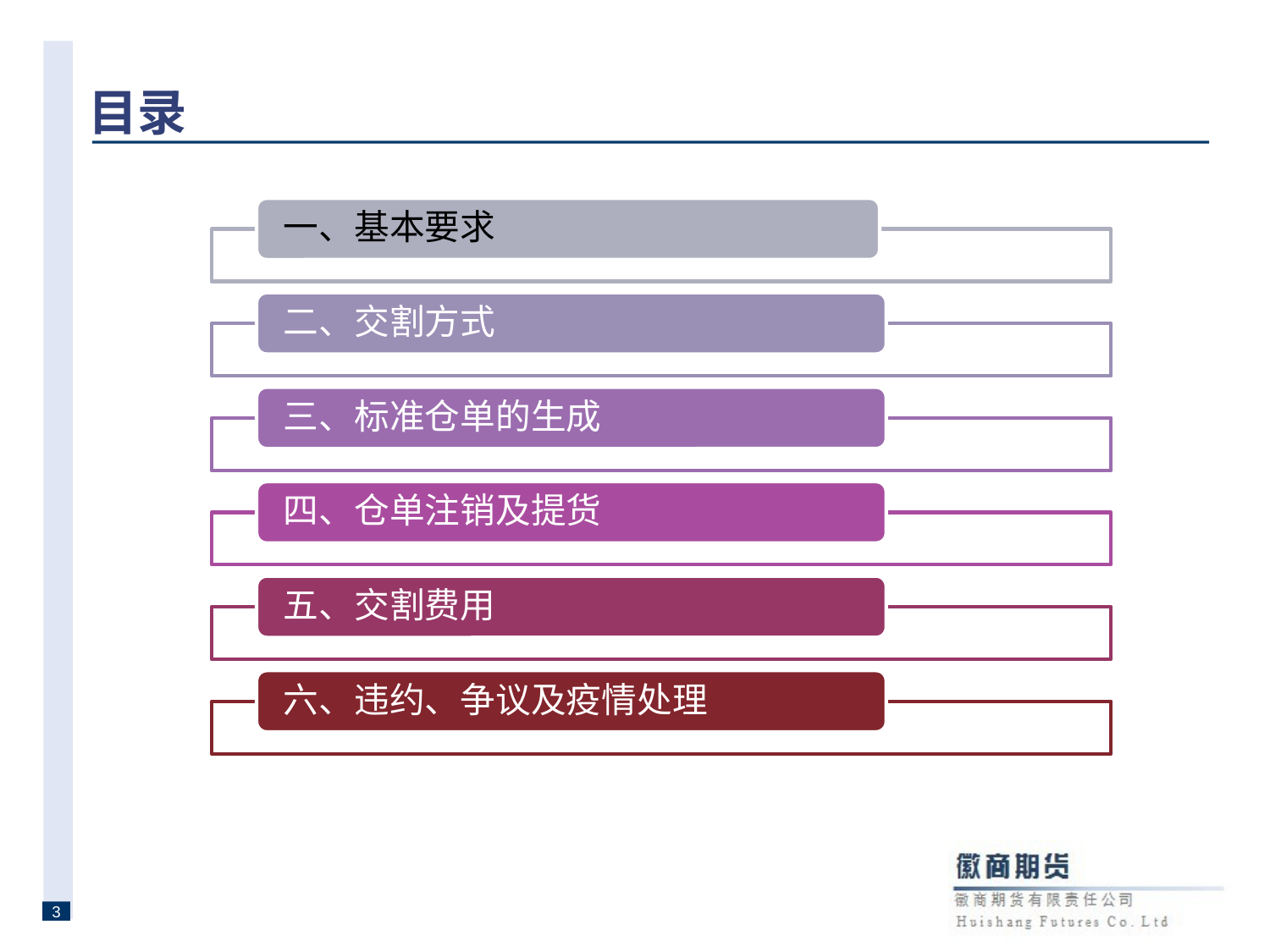

# 目录
一、基本要求
二、交割方式
三、标准仓单的生成
四、仓单注销及提货
五、交割费用
六、违约、争议及疫情处理